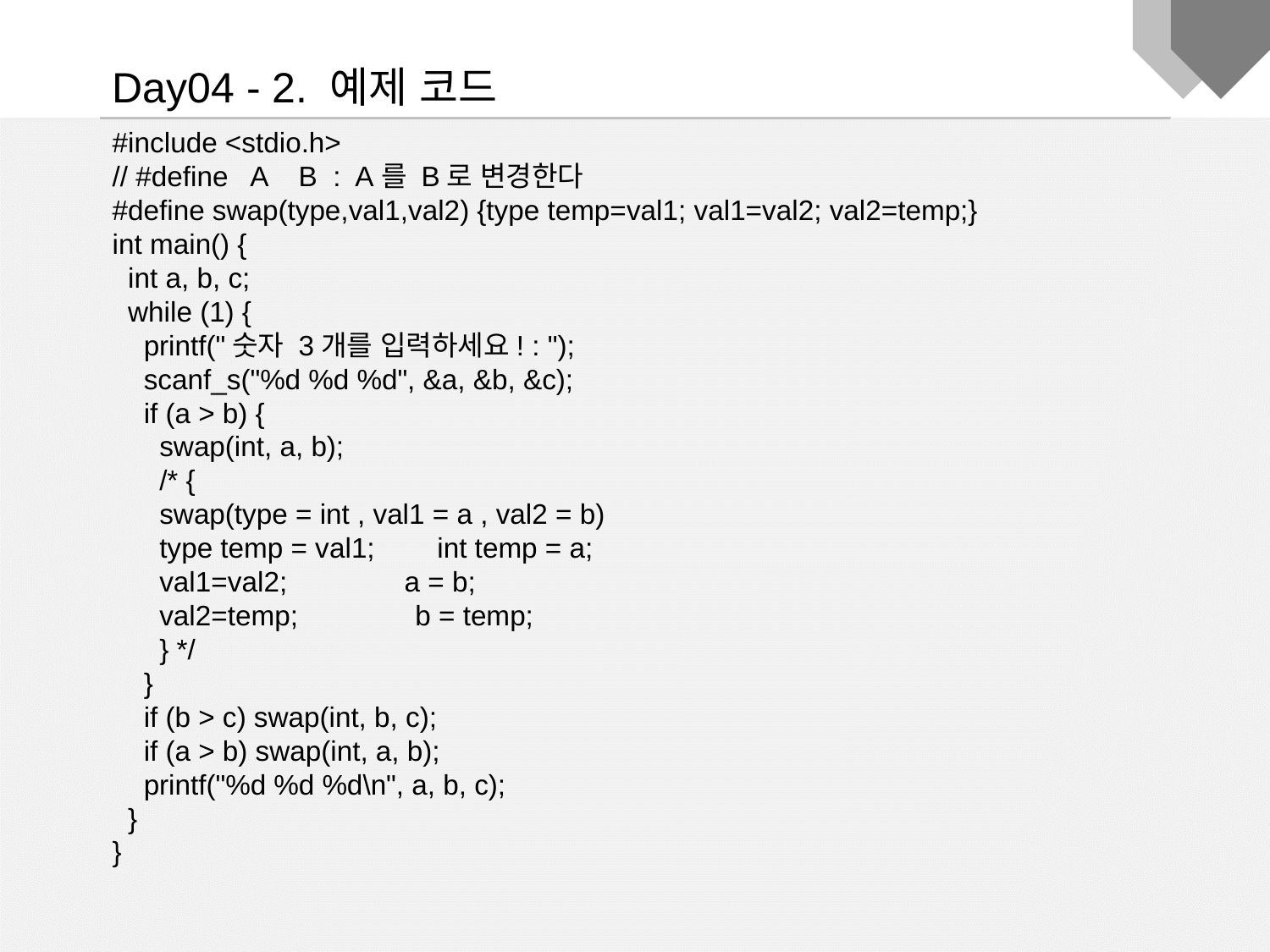

Day04 - 2. 예제 코드
#include <stdio.h>
// #define   A    B  :  A를 B로 변경한다
#define swap(type,val1,val2) {type temp=val1; val1=val2; val2=temp;}
int main() {
  int a, b, c;
  while (1) {
    printf("숫자 3개를 입력하세요! : ");
    scanf_s("%d %d %d", &a, &b, &c);
    if (a > b) {
      swap(int, a, b);
      /* {
      swap(type = int , val1 = a , val2 = b)
      type temp = val1;        int temp = a;
      val1=val2;               a = b;
      val2=temp;               b = temp;
      } */
    }
    if (b > c) swap(int, b, c);
    if (a > b) swap(int, a, b);
    printf("%d %d %d\n", a, b, c);
  }
}